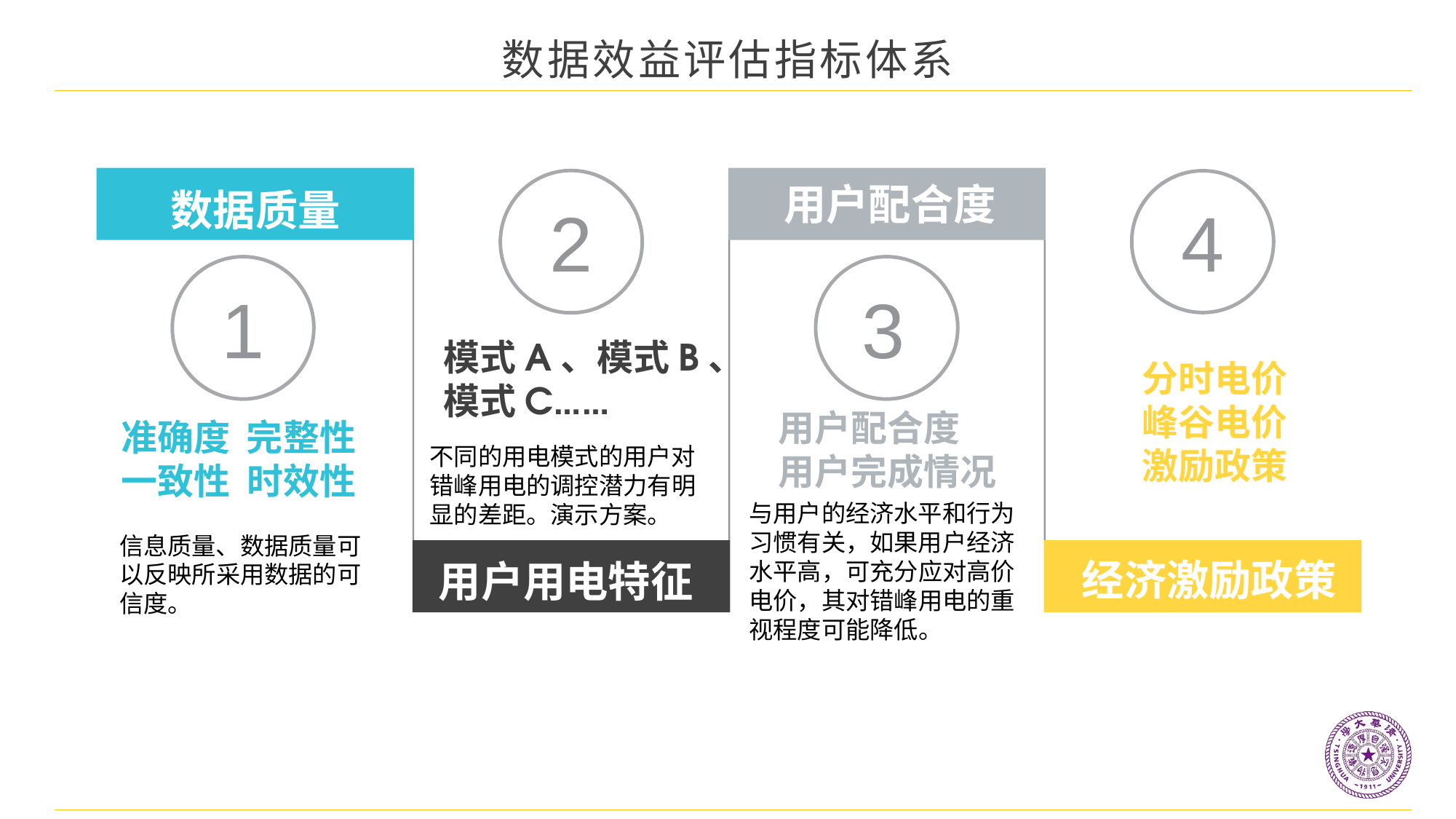

数据效益评估指标体系

用户配合度
数据质量
2
4

1
3
模式A、模式B、
模式C……
分时电价
峰谷电价
激励政策
用户配合度
用户完成情况
准确度  完整性
一致性  时效性
不同的用电模式的用户对错峰用电的调控潜力有明显的差距。演示方案。
与用户的经济水平和行为习惯有关，如果用户经济水平高，可充分应对高价电价，其对错峰用电的重视程度可能降低。
信息质量、数据质量可以反映所采用数据的可信度。

经济激励政策
用户用电特征